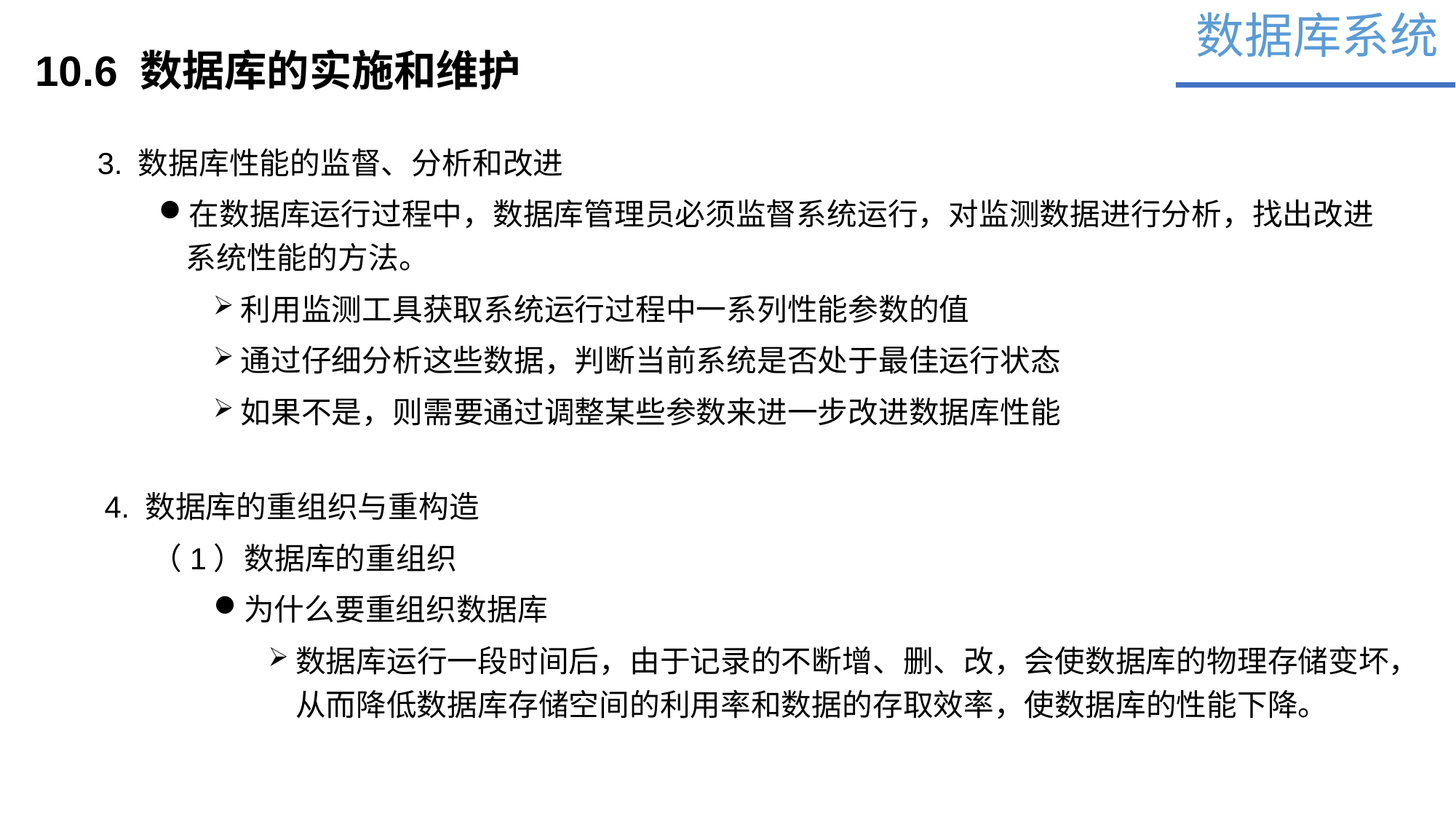

数据库系统
10.6 数据库的实施和维护

3. 数据库性能的监督、分析和改进
在数据库运行过程中，数据库管理员必须监督系统运行，对监测数据进行分析，找出改进系统性能的方法。
利用监测工具获取系统运行过程中一系列性能参数的值
通过仔细分析这些数据，判断当前系统是否处于最佳运行状态
如果不是，则需要通过调整某些参数来进一步改进数据库性能
4. 数据库的重组织与重构造
（1）数据库的重组织
为什么要重组织数据库
数据库运行一段时间后，由于记录的不断增、删、改，会使数据库的物理存储变坏，从而降低数据库存储空间的利用率和数据的存取效率，使数据库的性能下降。